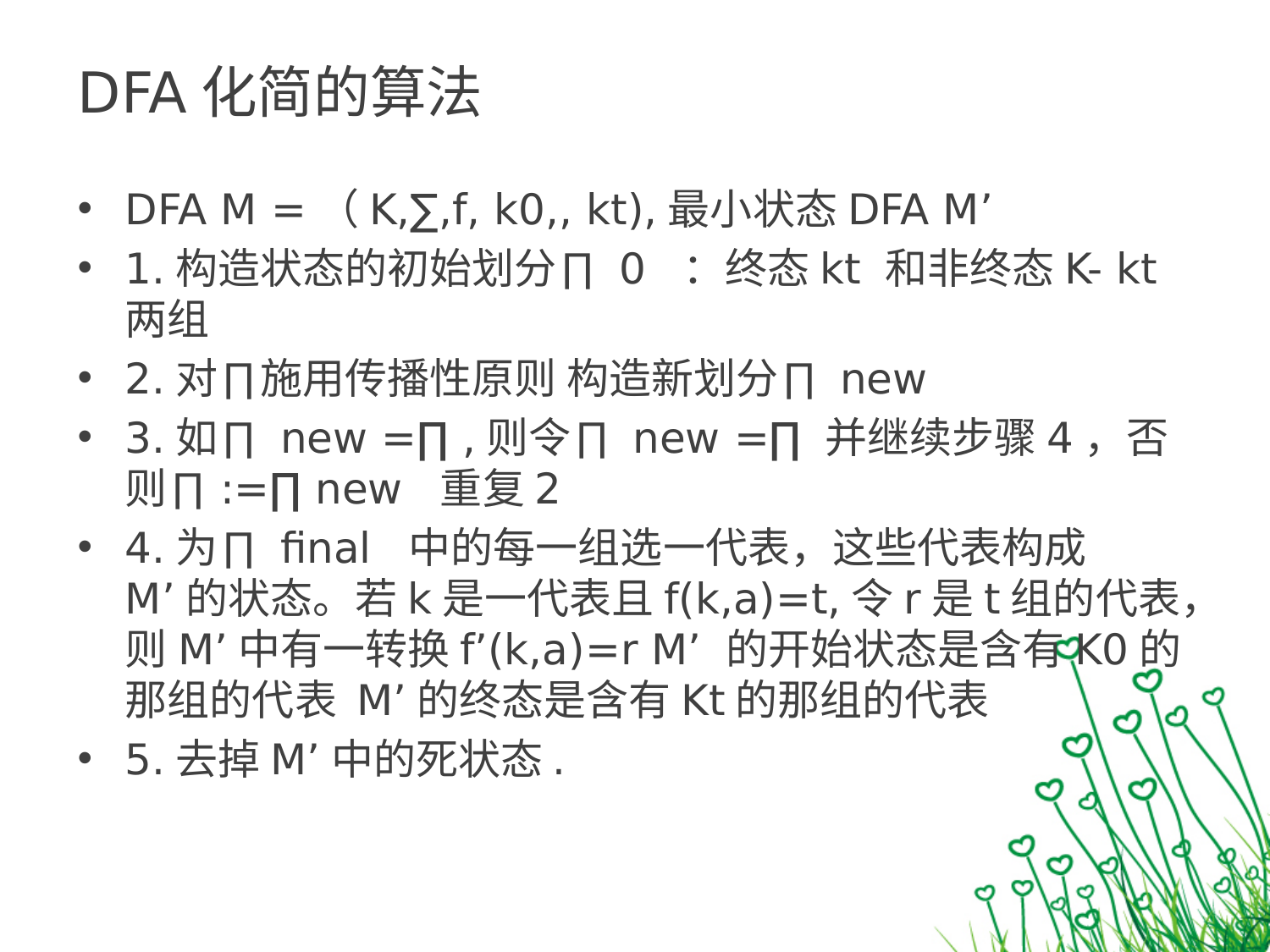

# DFA化简的算法
DFA M =（K,∑,f, k0,, kt),最小状态DFA M’
1.构造状态的初始划分∏ 0  ：终态kt 和非终态K- kt两组
2.对∏施用传播性原则 构造新划分∏ new
3.如∏ new =∏ ,则令∏ new =∏ 并继续步骤4，否则∏:=∏ new  重复2
4.为∏ final  中的每一组选一代表，这些代表构成M’的状态。若k是一代表且f(k,a)=t,令r是t组的代表，则M’中有一转换f’(k,a)=r M’ 的开始状态是含有K0的那组的代表 M’的终态是含有Kt的那组的代表
5.去掉M’中的死状态.